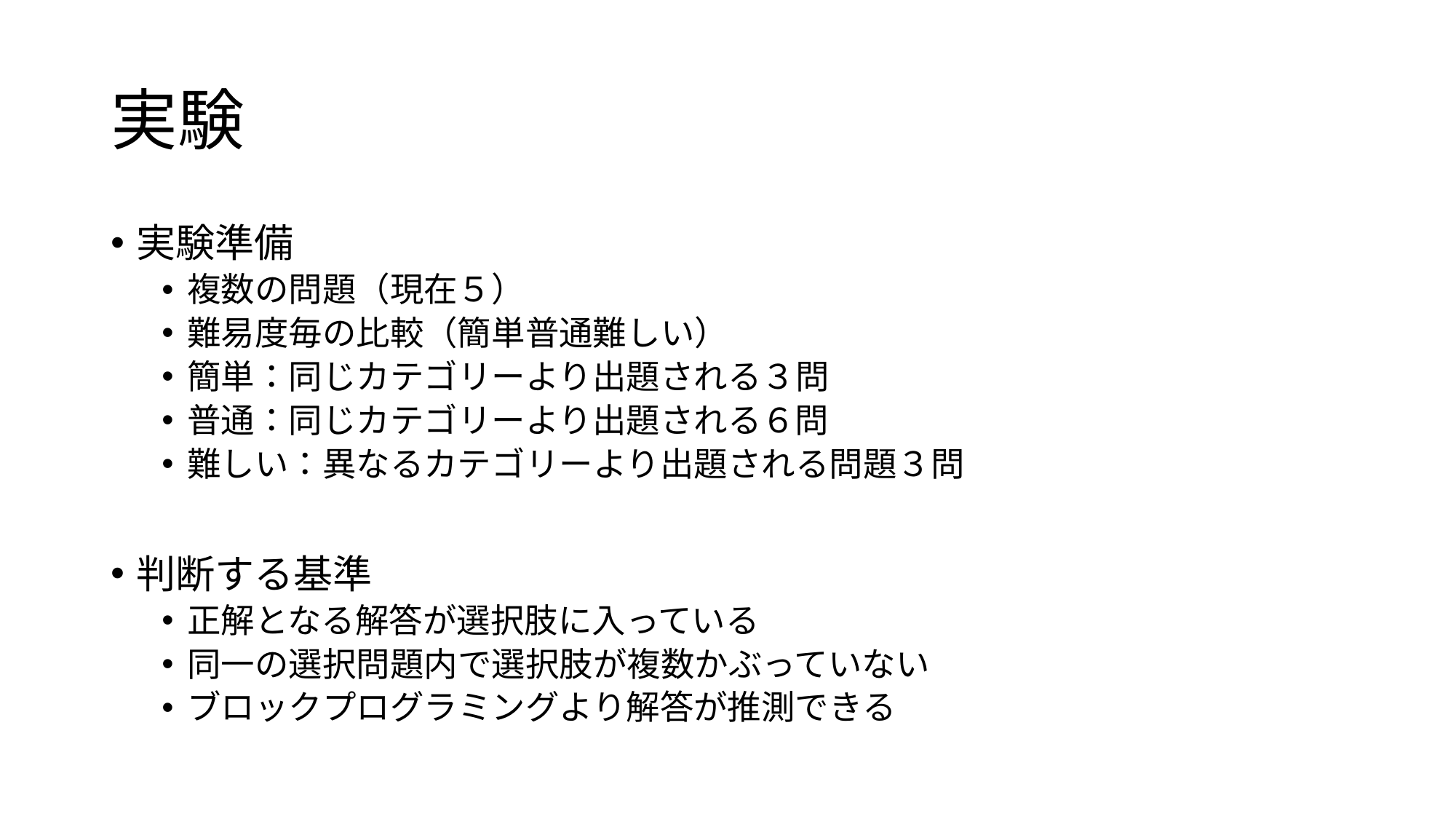

# 実験
実験準備
複数の問題（現在５）
難易度毎の比較（簡単普通難しい）
簡単：同じカテゴリーより出題される３問
普通：同じカテゴリーより出題される６問
難しい：異なるカテゴリーより出題される問題３問

判断する基準
正解となる解答が選択肢に入っている
同一の選択問題内で選択肢が複数かぶっていない
ブロックプログラミングより解答が推測できる